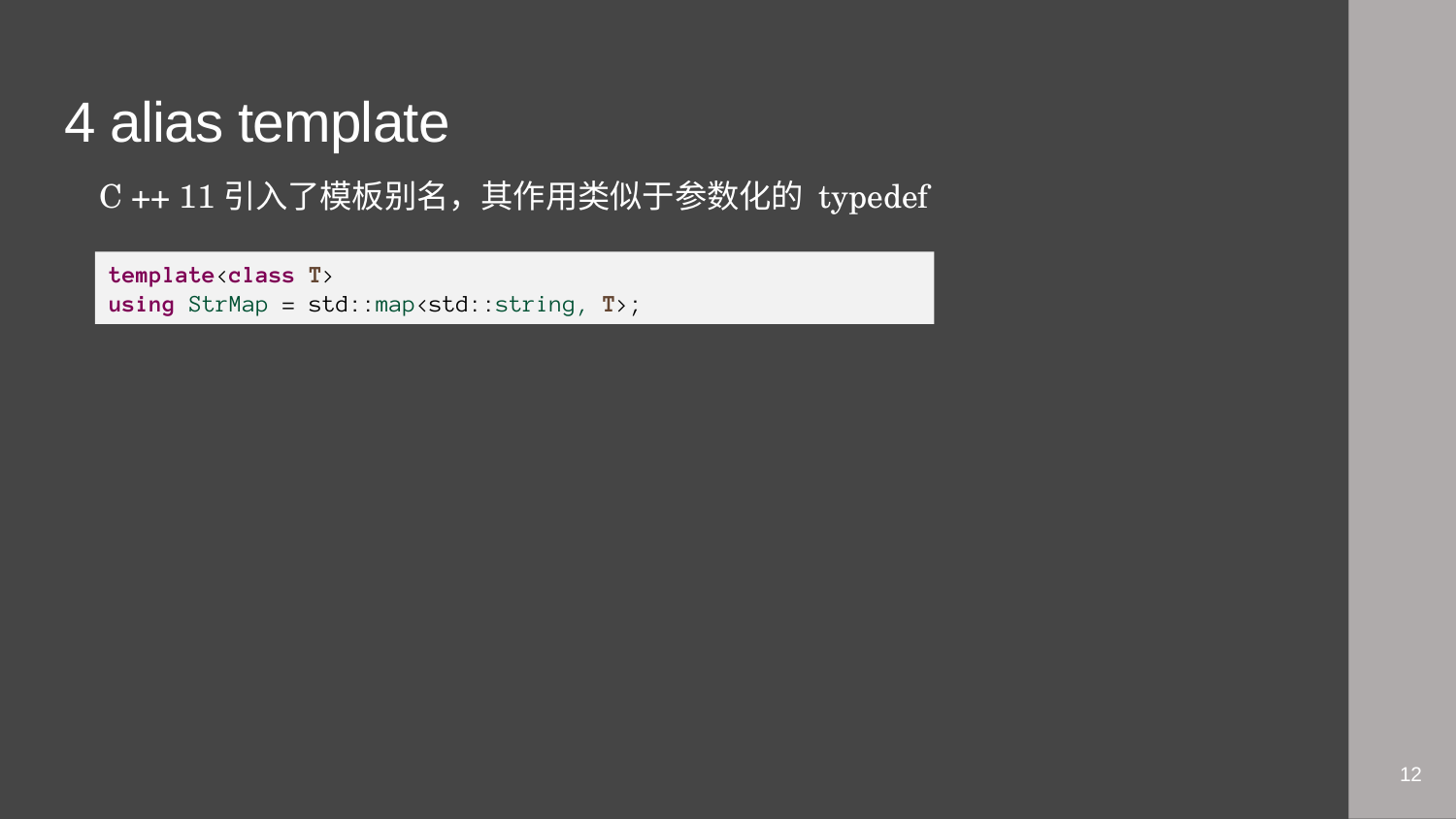

# 4 alias template
C ++ 11引入了模板别名，其作用类似于参数化的 typedef
template<class T>
using StrMap = std::map<std::string, T>;
12